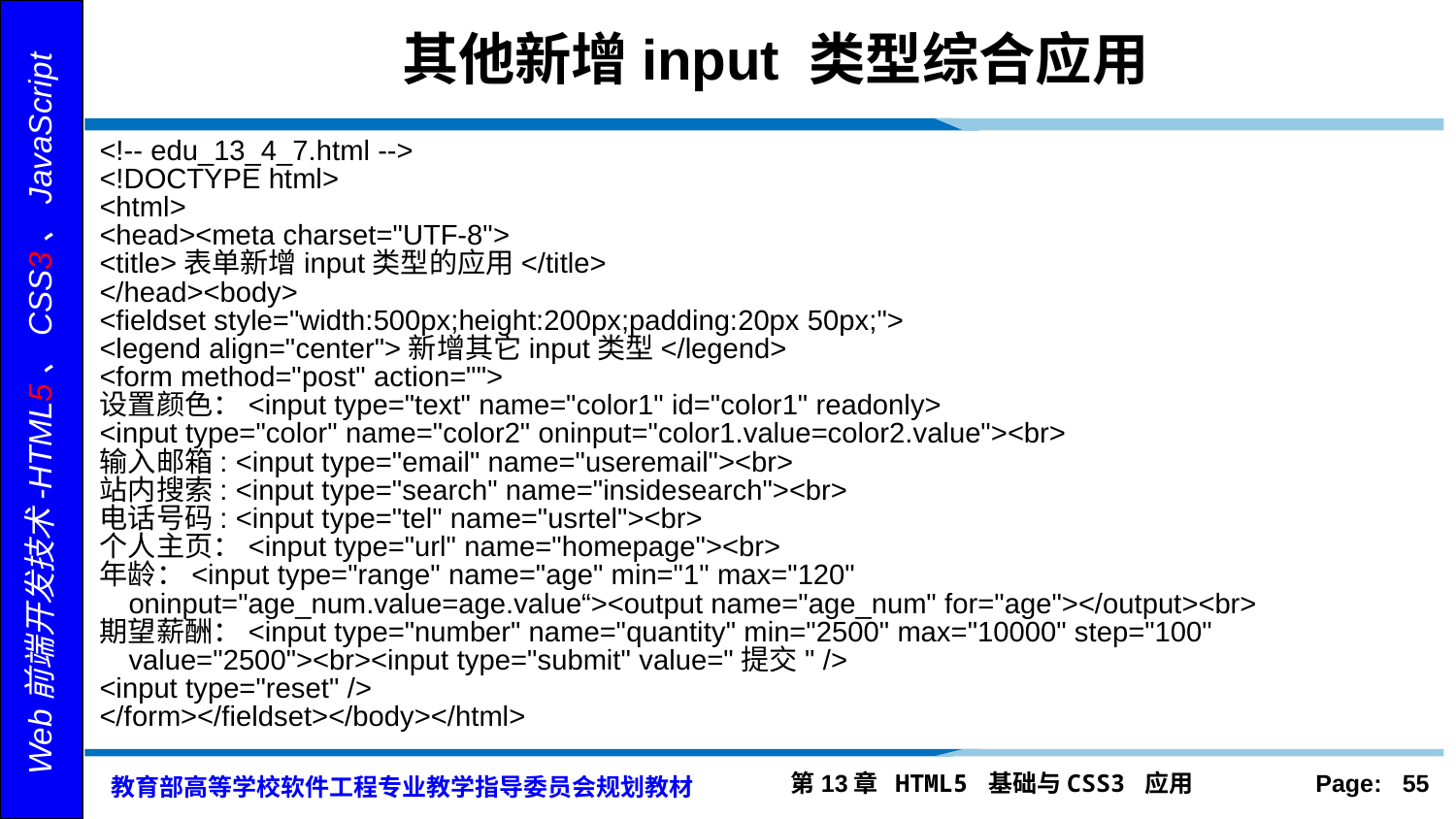

# 其他新增input 类型综合应用
<!-- edu_13_4_7.html -->
<!DOCTYPE html>
<html>
<head><meta charset="UTF-8">
<title>表单新增input类型的应用</title>
</head><body>
<fieldset style="width:500px;height:200px;padding:20px 50px;">
<legend align="center">新增其它input类型</legend>
<form method="post" action="">
设置颜色：<input type="text" name="color1" id="color1" readonly>
<input type="color" name="color2" oninput="color1.value=color2.value"><br>
输入邮箱: <input type="email" name="useremail"><br>
站内搜索: <input type="search" name="insidesearch"><br>
电话号码: <input type="tel" name="usrtel"><br>
个人主页：<input type="url" name="homepage"><br>
年龄：<input type="range" name="age" min="1" max="120" oninput="age_num.value=age.value“><output name="age_num" for="age"></output><br>
期望薪酬：<input type="number" name="quantity" min="2500" max="10000" step="100" value="2500"><br><input type="submit" value="提交" />
<input type="reset" />
</form></fieldset></body></html>